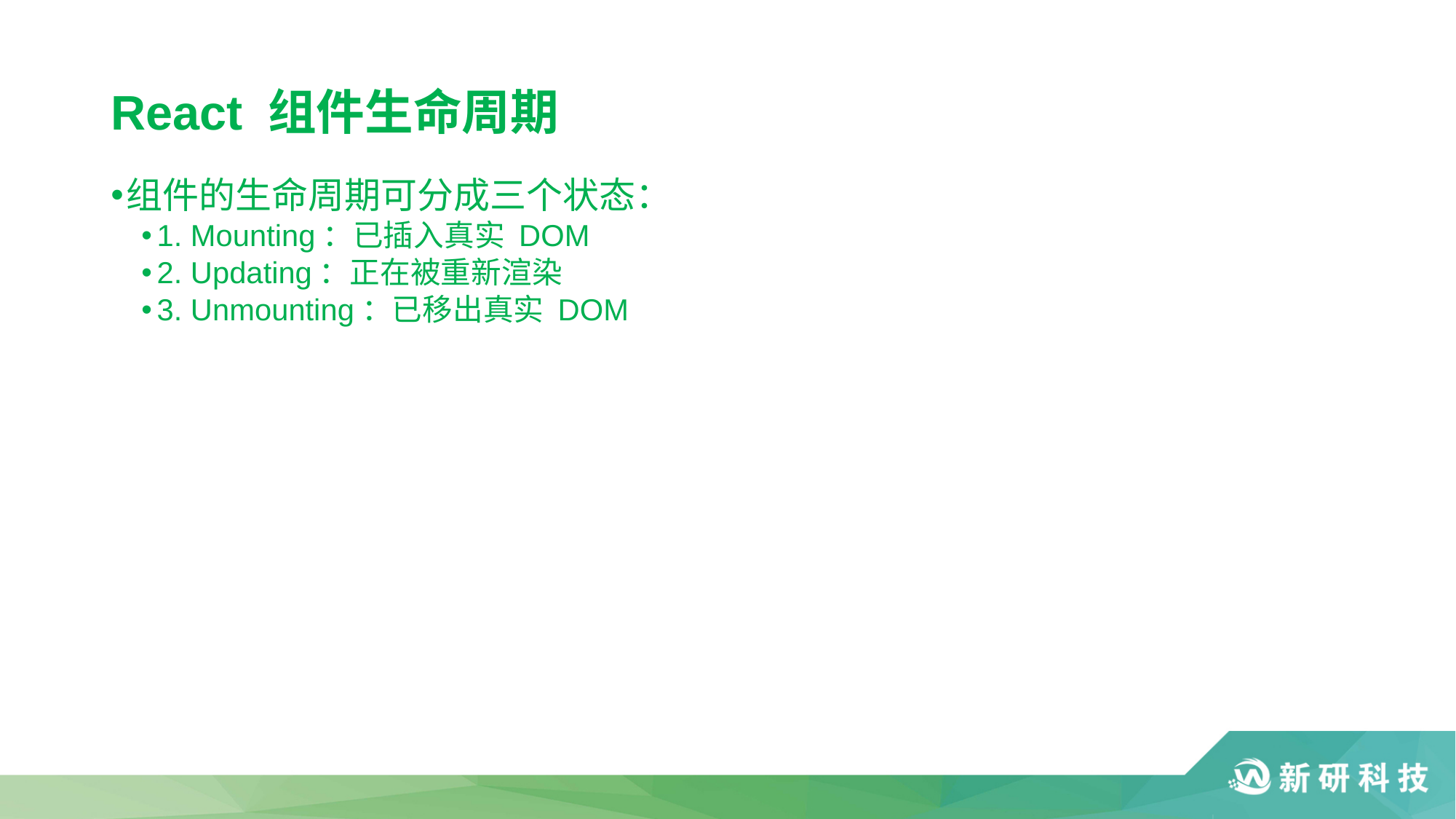

# React 组件生命周期
组件的生命周期可分成三个状态：
1. Mounting：已插入真实 DOM
2. Updating：正在被重新渲染
3. Unmounting：已移出真实 DOM